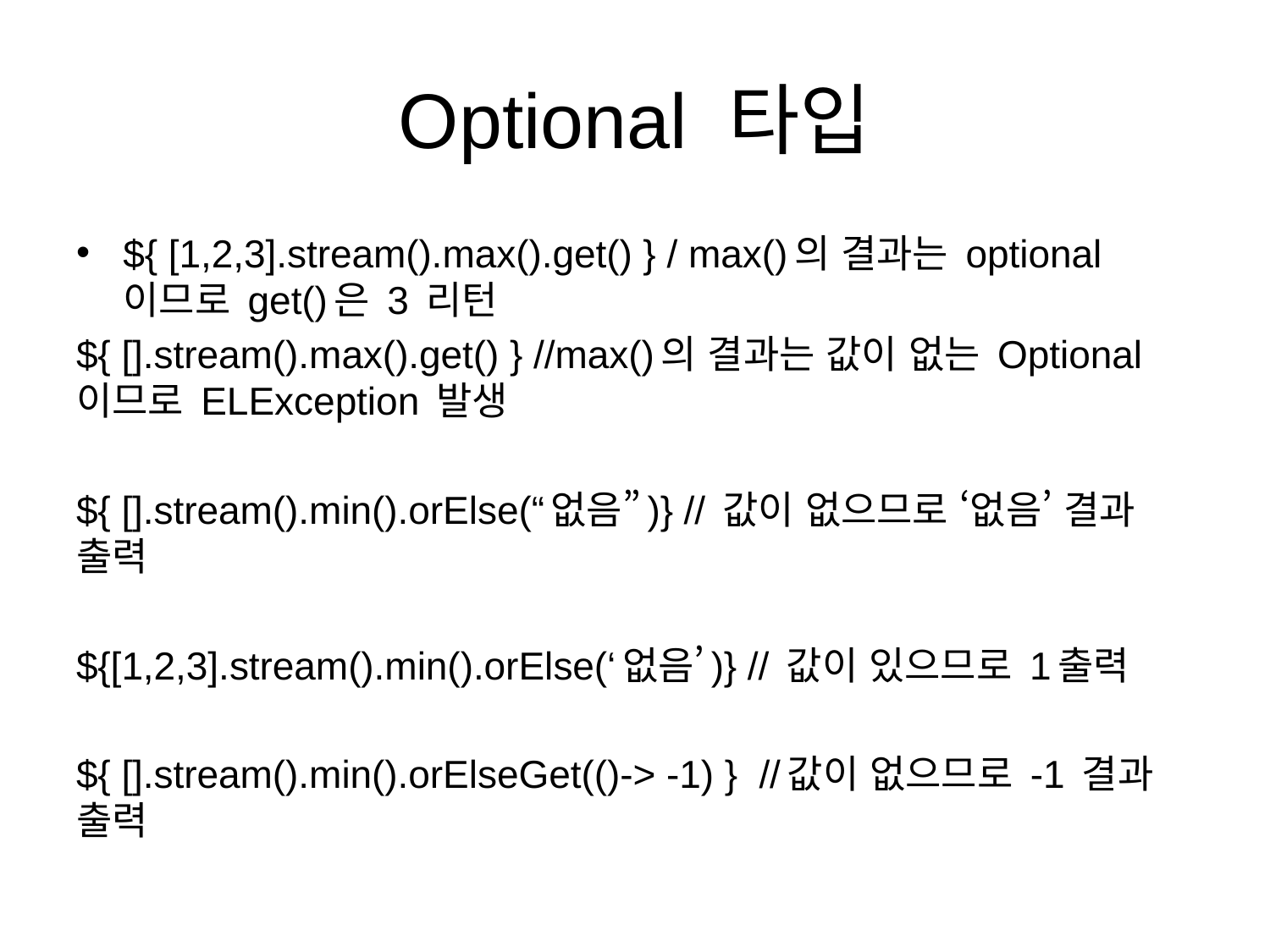

# Optional 타입
${ [1,2,3].stream().max().get() } / max()의 결과는 optional 이므로 get()은 3 리턴
${ [].stream().max().get() } //max()의 결과는 값이 없는 Optional이므로 ELException 발생

${ [].stream().min().orElse(“없음”)} // 값이 없으므로 ‘없음’ 결과 출력

${[1,2,3].stream().min().orElse(‘없음’)} // 값이 있으므로 1출력

${ [].stream().min().orElseGet(()-> -1) }  //값이 없으므로 -1 결과 출력